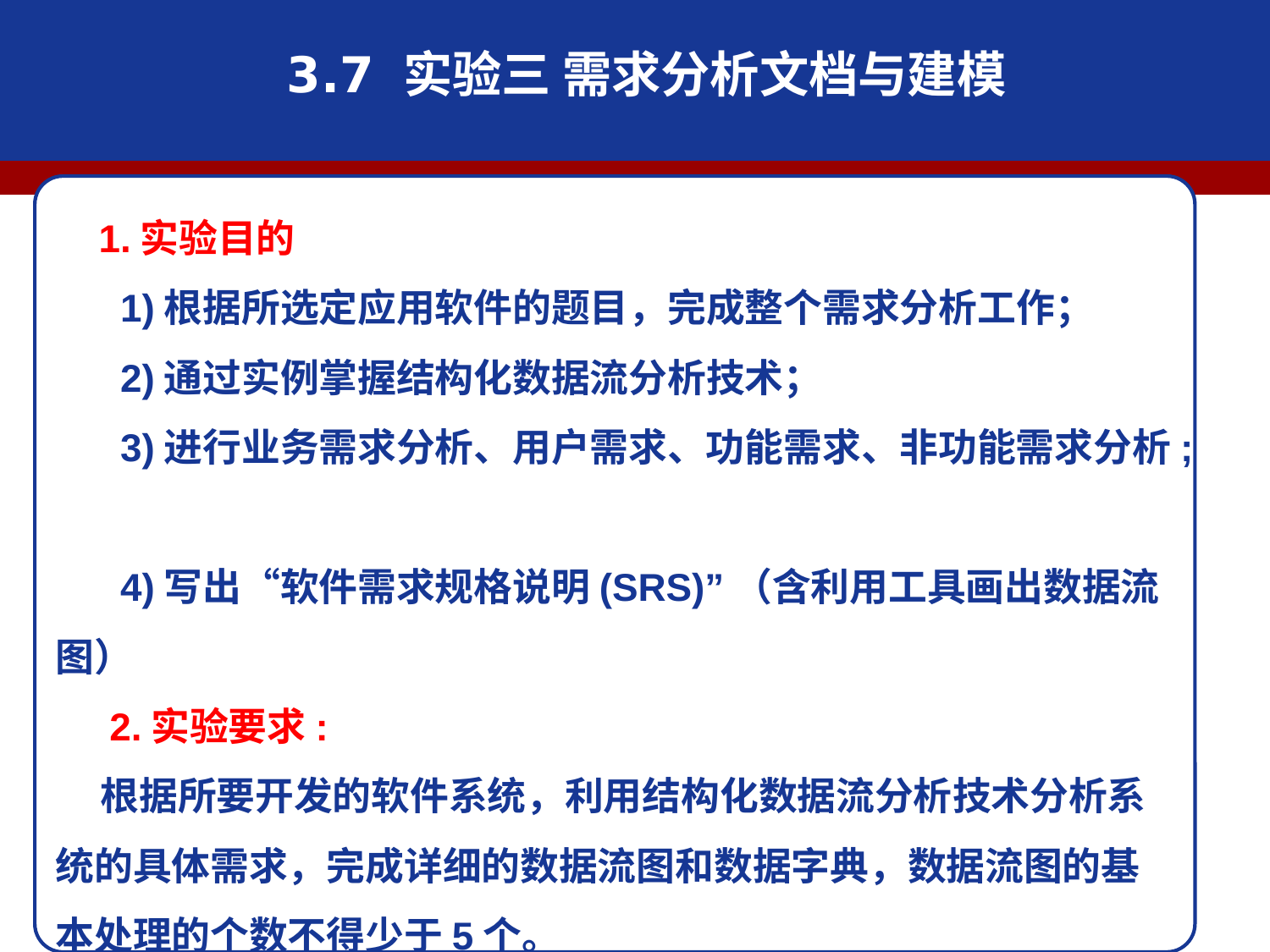

3.7 实验三 需求分析文档与建模

    1.实验目的
      1)根据所选定应用软件的题目，完成整个需求分析工作；
      2)通过实例掌握结构化数据流分析技术；
      3)进行业务需求分析、用户需求、功能需求、非功能需求分析;
      4)写出“软件需求规格说明(SRS)”（含利用工具画出数据流图）
     2.实验要求:
    根据所要开发的软件系统，利用结构化数据流分析技术分析系统的具体需求，完成详细的数据流图和数据字典，数据流图的基本处理的个数不得少于5个。